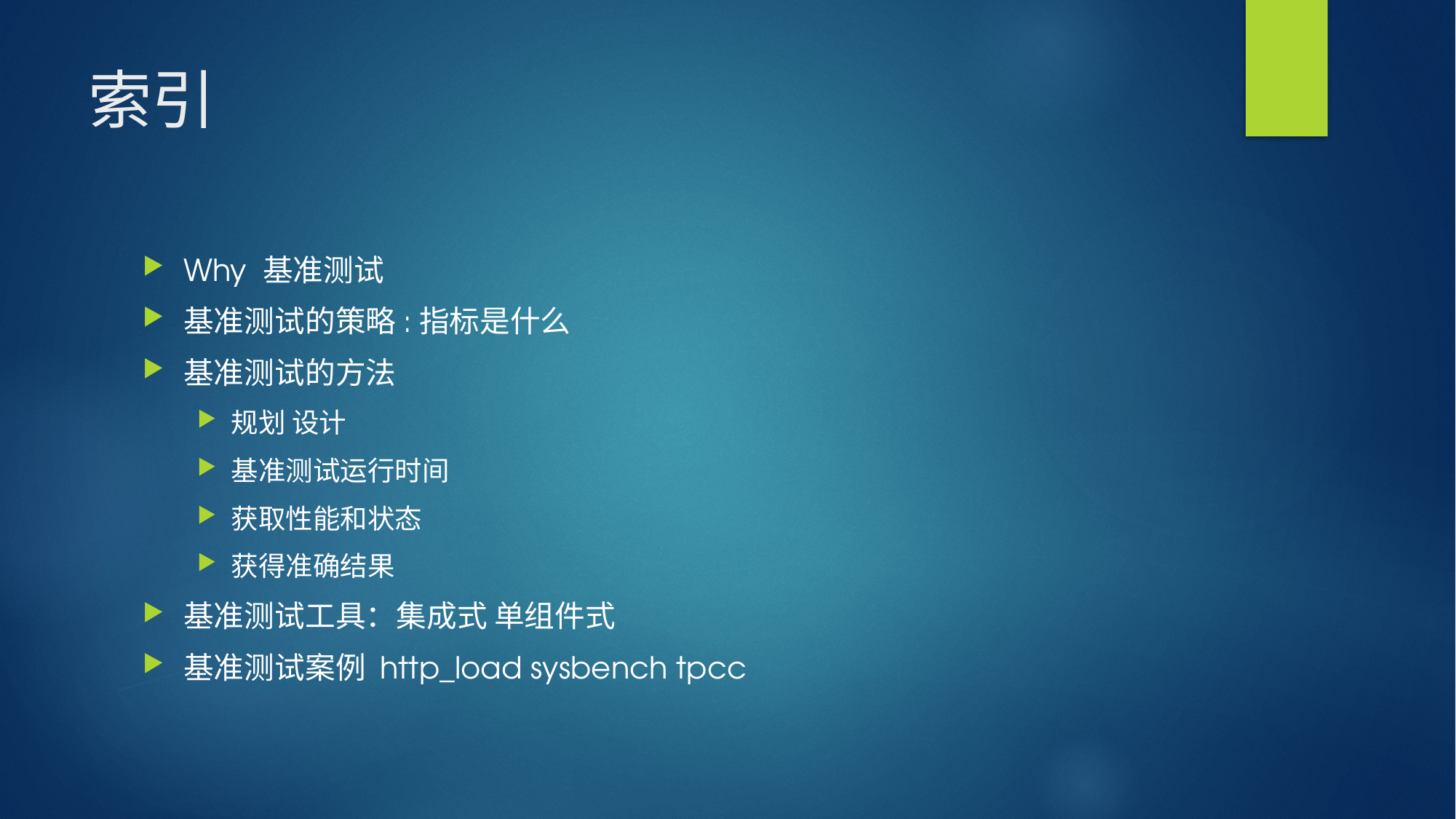

# 索引
Why 基准测试
基准测试的策略:指标是什么
基准测试的方法
规划 设计
基准测试运行时间
获取性能和状态
获得准确结果
基准测试工具：集成式 单组件式
基准测试案例 http_load sysbench tpcc